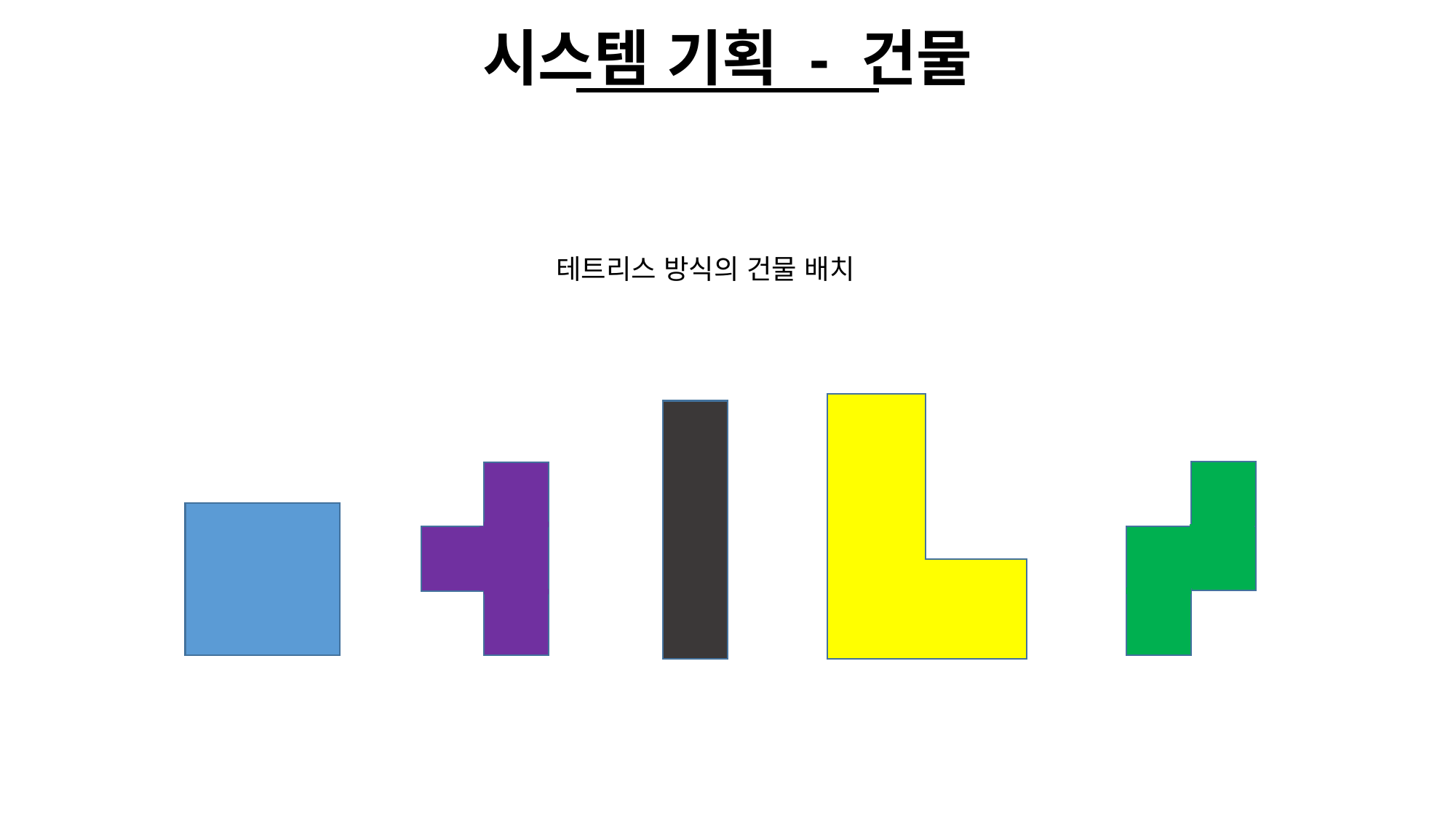

시스템 기획 - 건물
테트리스 방식의 건물 배치